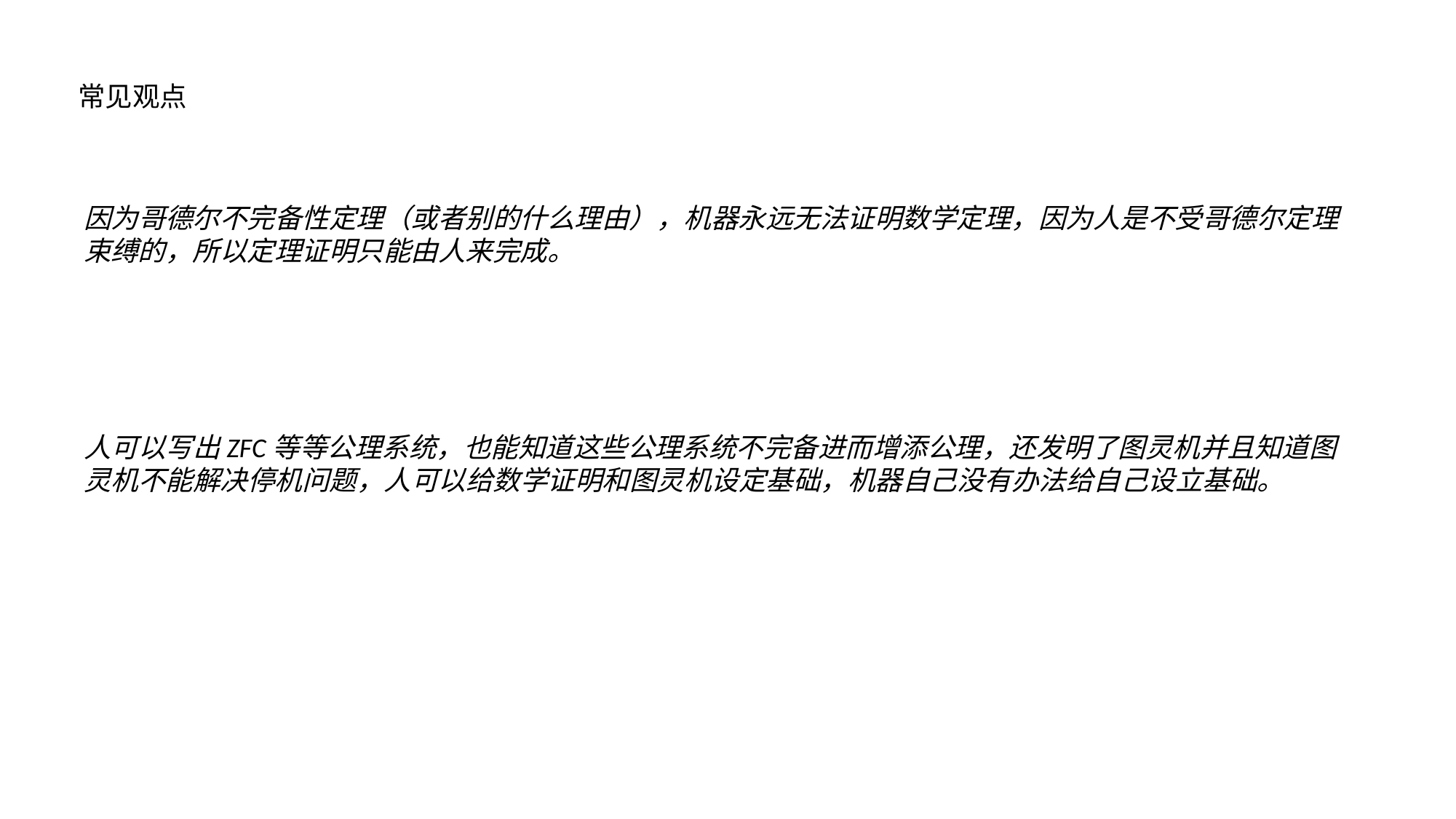

常见观点
因为哥德尔不完备性定理（或者别的什么理由），机器永远无法证明数学定理，因为人是不受哥德尔定理束缚的，所以定理证明只能由人来完成。

人可以写出ZFC等等公理系统，也能知道这些公理系统不完备进而增添公理，还发明了图灵机并且知道图灵机不能解决停机问题，人可以给数学证明和图灵机设定基础，机器自己没有办法给自己设立基础。